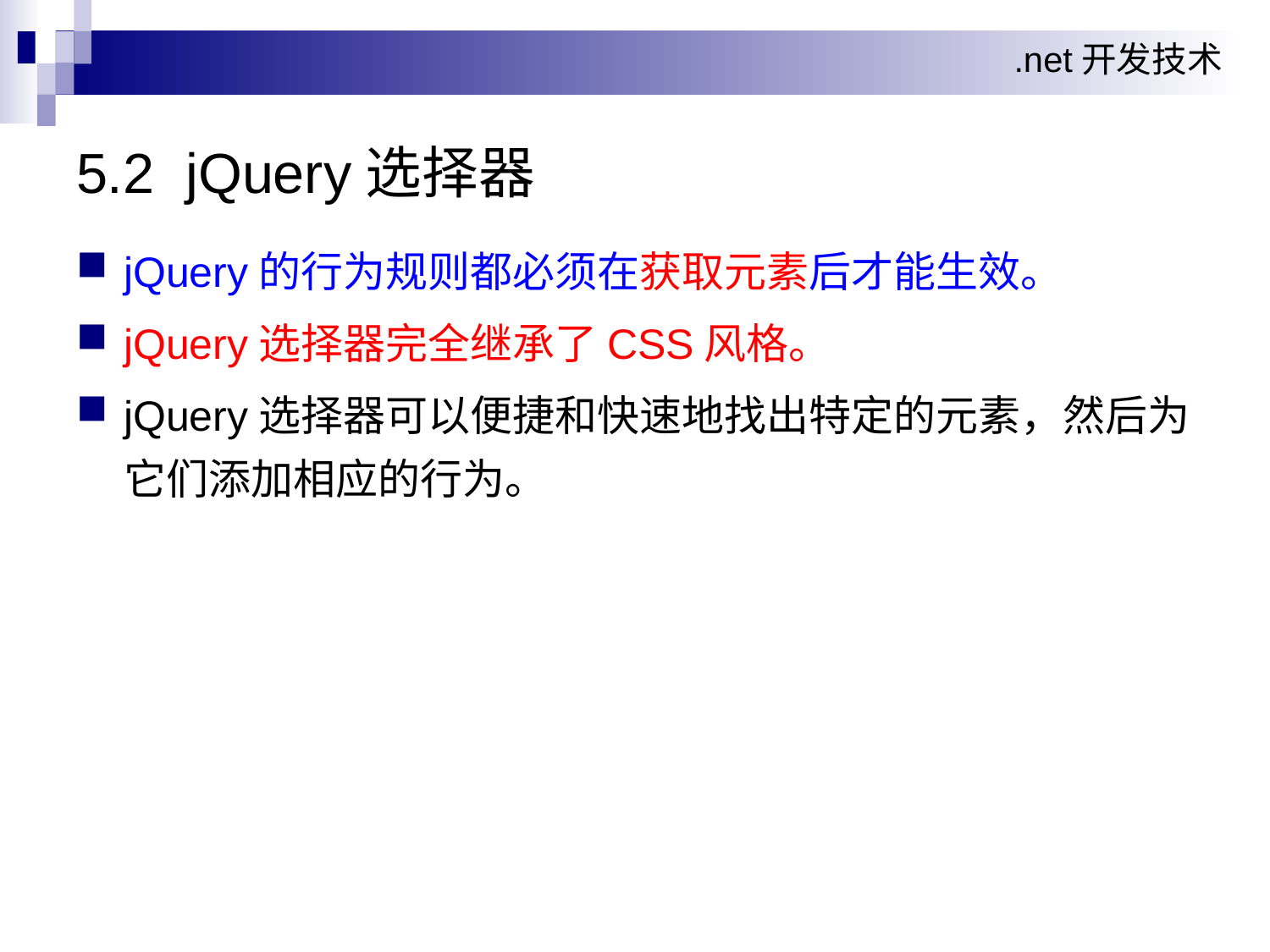

# 5.2  jQuery选择器
jQuery的行为规则都必须在获取元素后才能生效。
jQuery选择器完全继承了CSS风格。
jQuery选择器可以便捷和快速地找出特定的元素，然后为它们添加相应的行为。